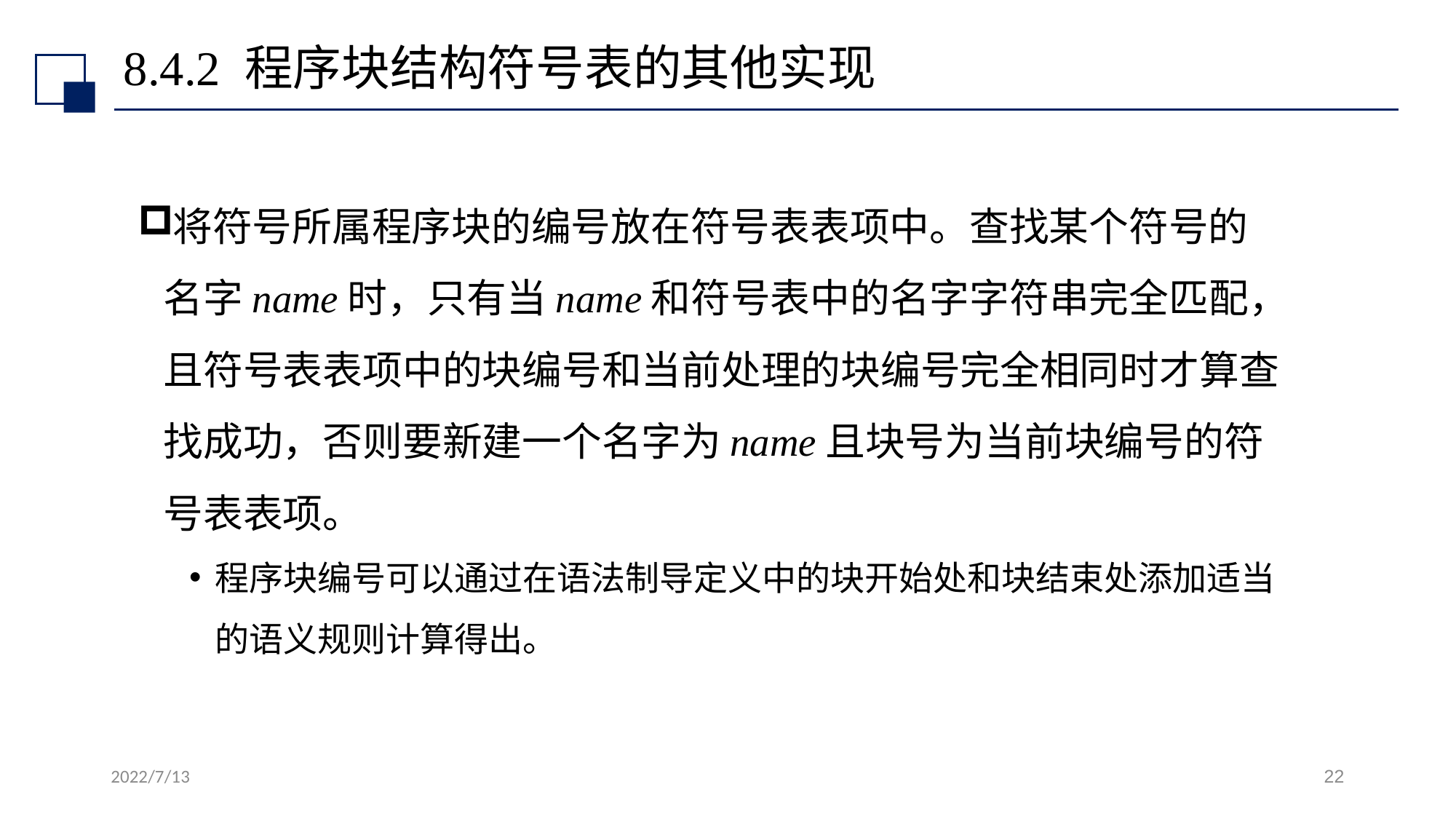

# 8.4.2 程序块结构符号表的其他实现
将符号所属程序块的编号放在符号表表项中。查找某个符号的名字name时，只有当name和符号表中的名字字符串完全匹配，且符号表表项中的块编号和当前处理的块编号完全相同时才算查找成功，否则要新建一个名字为name且块号为当前块编号的符号表表项。
程序块编号可以通过在语法制导定义中的块开始处和块结束处添加适当的语义规则计算得出。

2022/7/13
22